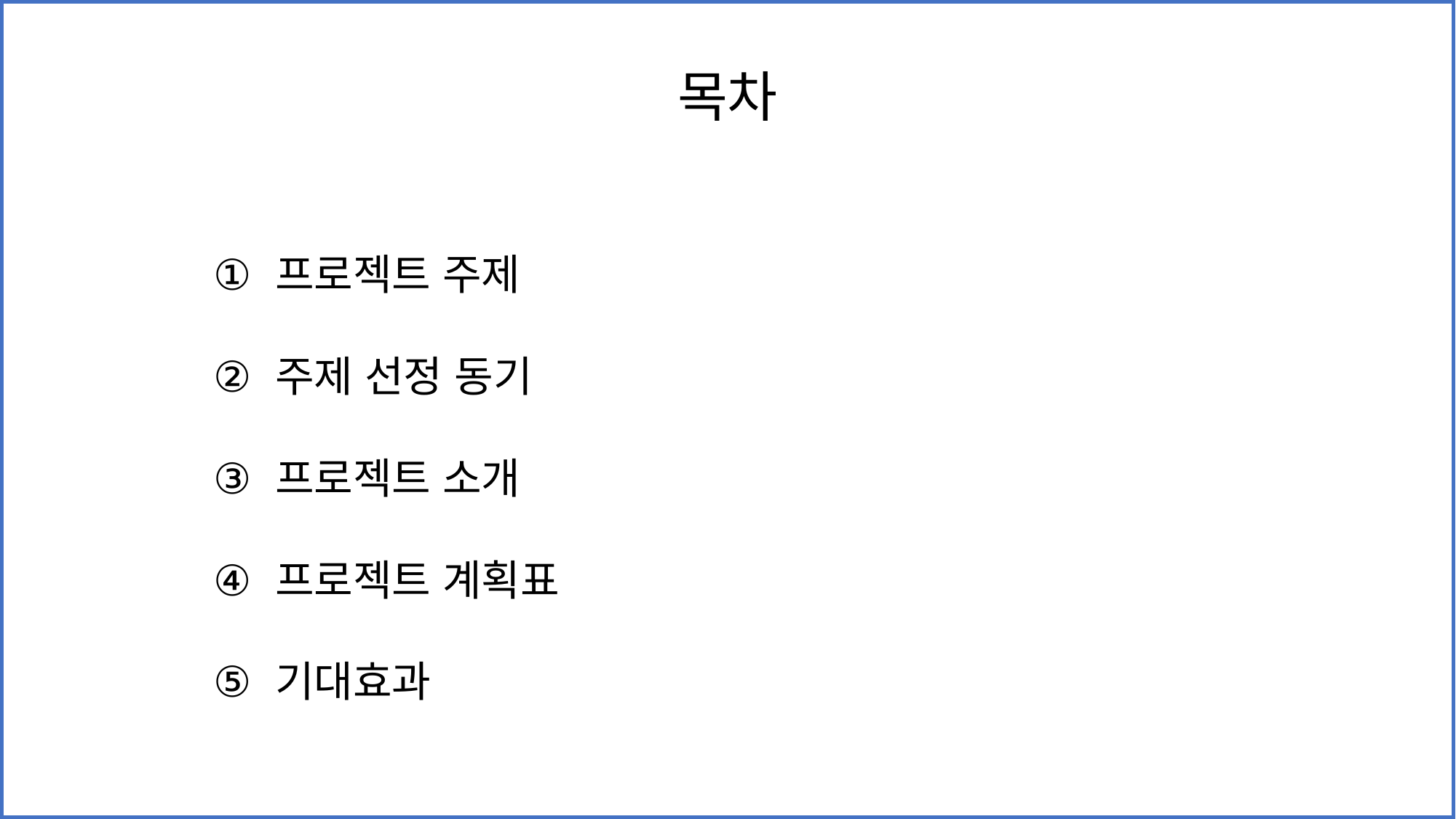

목차
프로젝트 주제
주제 선정 동기
프로젝트 소개
프로젝트 계획표
기대효과